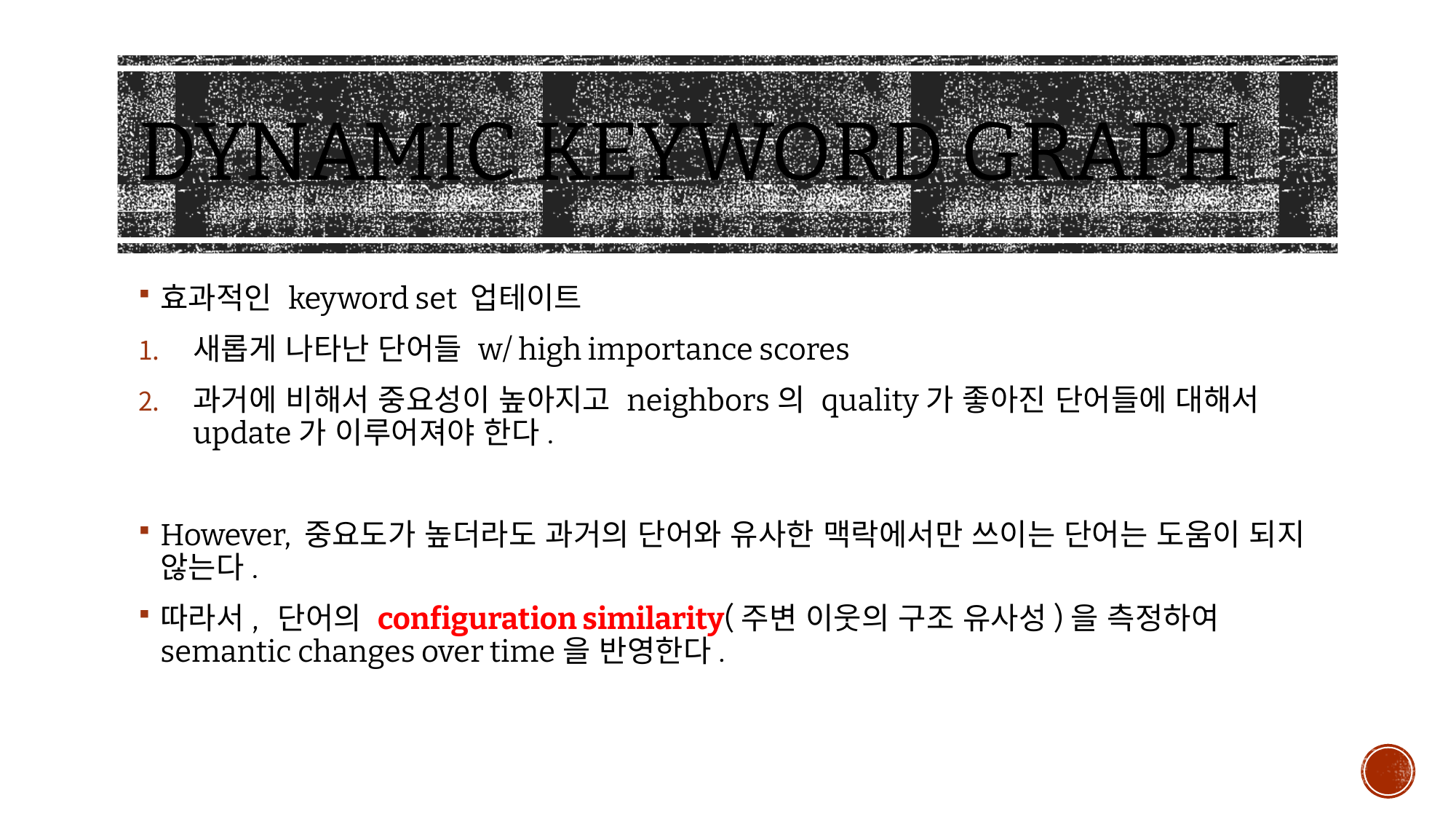

# Dynamic keyword graph

효과적인 keyword set 업테이트
새롭게 나타난 단어들 w/ high importance scores
과거에 비해서 중요성이 높아지고 neighbors의 quality가 좋아진 단어들에 대해서 update가 이루어져야 한다.

However, 중요도가 높더라도 과거의 단어와 유사한 맥락에서만 쓰이는 단어는 도움이 되지 않는다.
따라서,  단어의 configuration similarity(주변 이웃의 구조 유사성)을 측정하여 semantic changes over time을 반영한다.